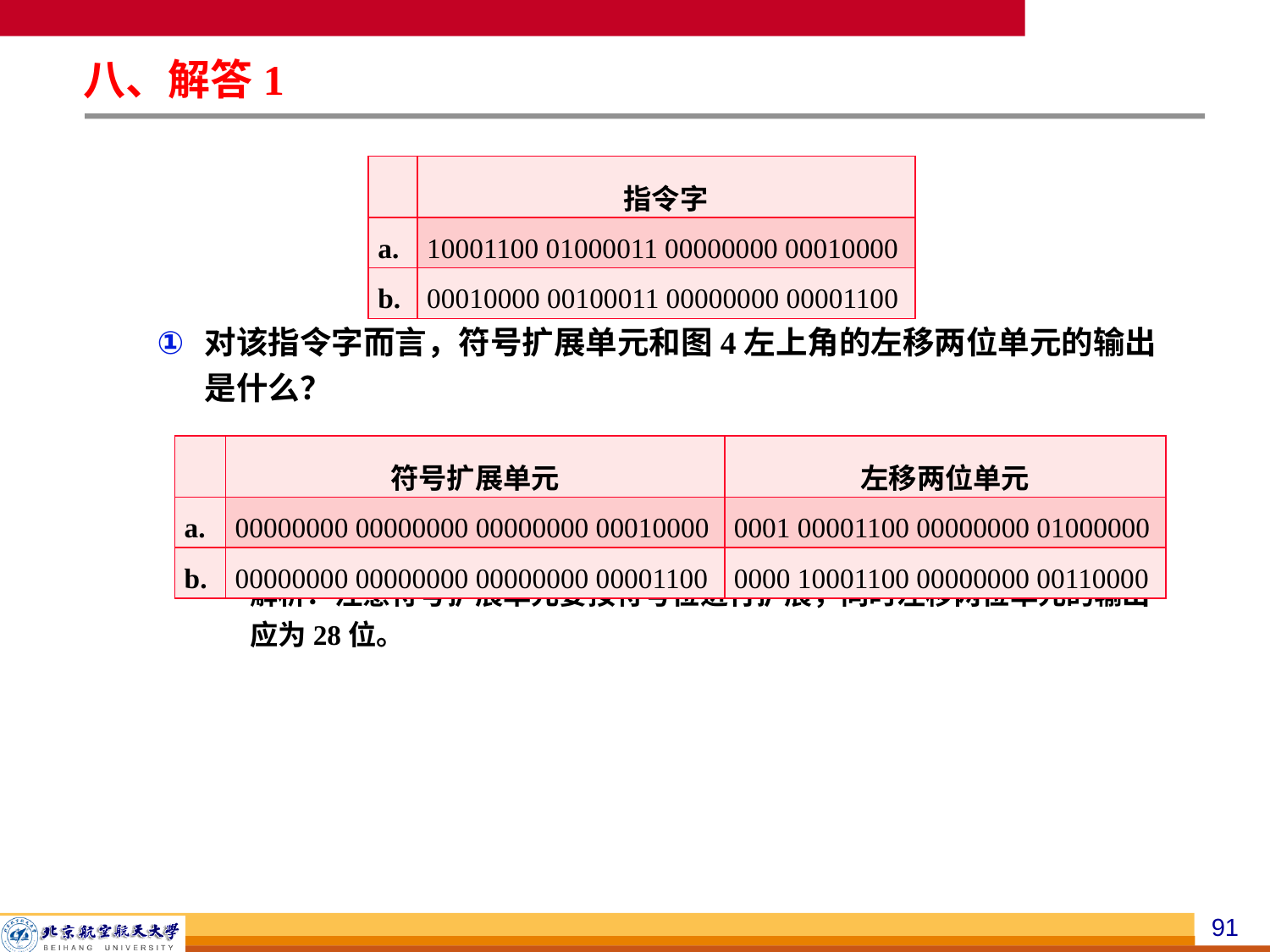

八、解答1

对该指令字而言，符号扩展单元和图4左上角的左移两位单元的输出是什么？

解析：注意符号扩展单元要按符号位进行扩展，同时左移两位单元的输出应为28位。
|  | 指令字 |
| --- | --- |
| a. | 10001100 01000011 00000000 00010000 |
| b. | 00010000 00100011 00000000 00001100 |
|  | 符号扩展单元 | 左移两位单元 |
| --- | --- | --- |
| a. | 00000000 00000000 00000000 00010000 | 0001 00001100 00000000 01000000 |
| b. | 00000000 00000000 00000000 00001100 | 0000 10001100 00000000 00110000 |